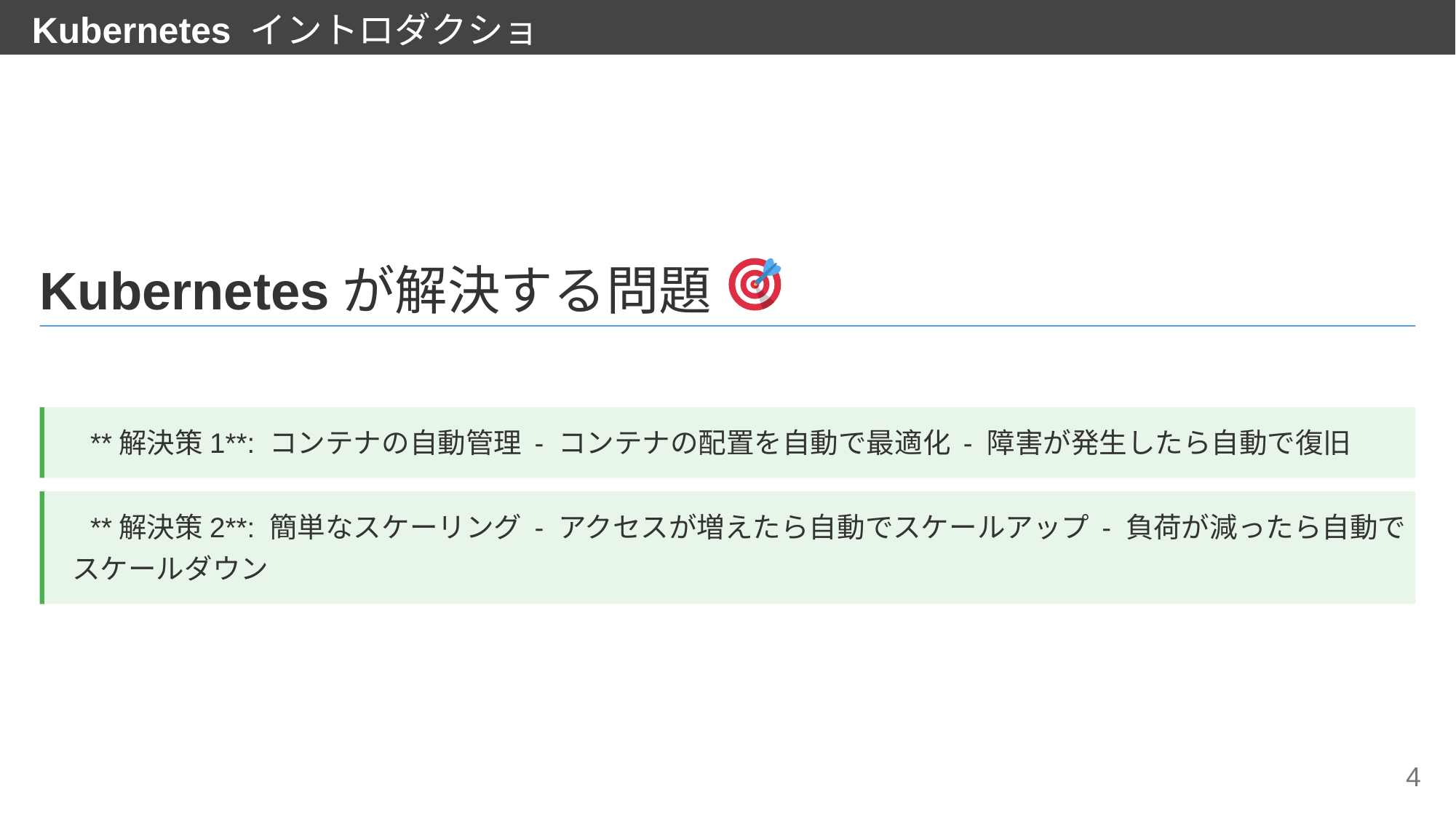

Kubernetes イントロダクション
Kubernetesが解決する問題

 **解決策1**: コンテナの⾃動管理 - コンテナの配置を⾃動で最適化 - 障害が発⽣したら⾃動で復旧

 **解決策2**: 簡単なスケーリング - アクセスが増えたら⾃動でスケールアップ - 負荷が減ったら⾃動で
スケールダウン
4